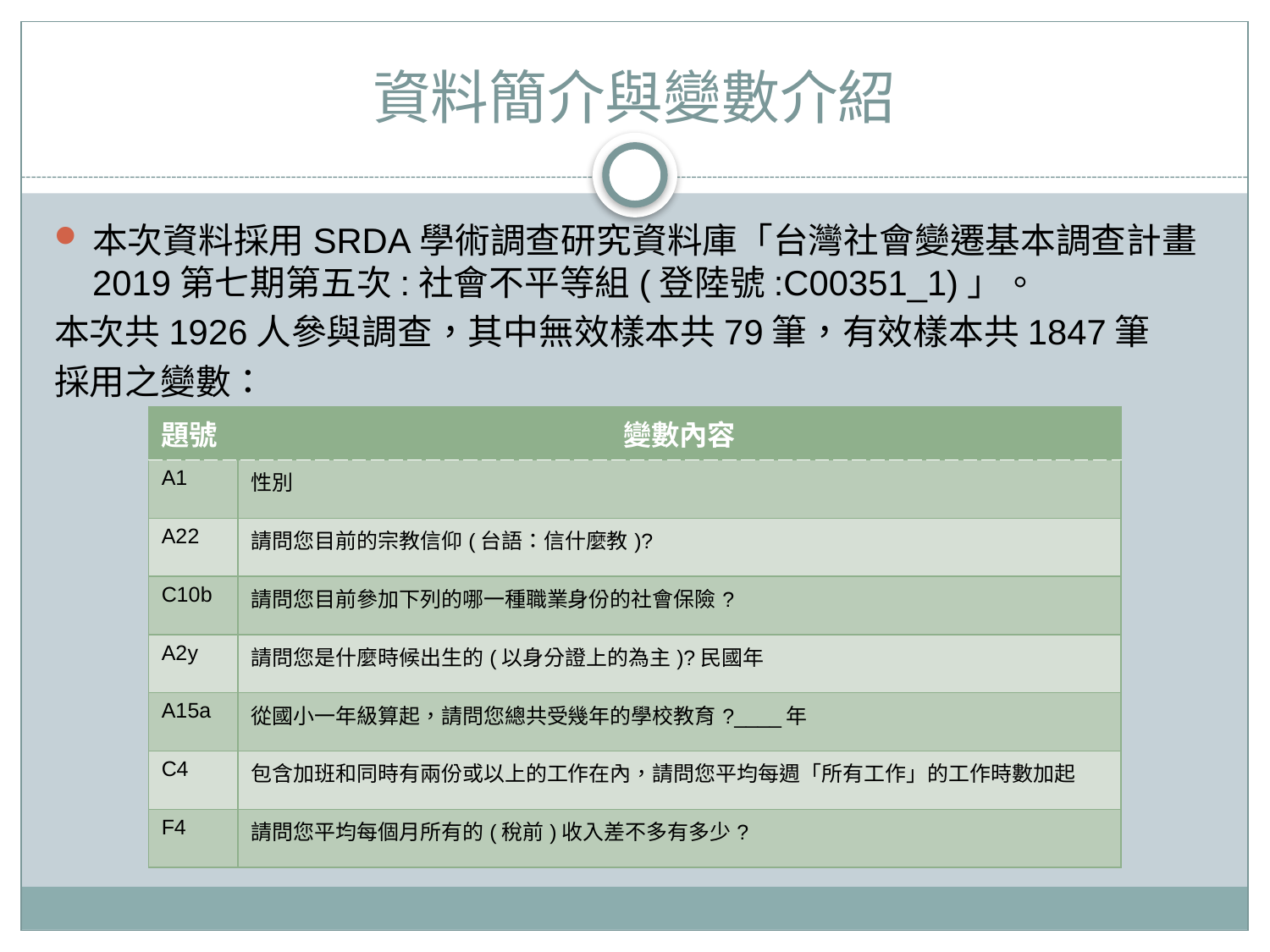

# 資料簡介與變數介紹
本次資料採用SRDA學術調查研究資料庫「台灣社會變遷基本調查計畫2019第七期第五次:社會不平等組(登陸號:C00351_1)」。
本次共1926人參與調查，其中無效樣本共79筆，有效樣本共1847筆
採用之變數：

| 題號 | 變數內容 |
| --- | --- |
| A1 | 性別 |
| A22 | 請問您目前的宗教信仰(台語：信什麼教)? |
| C10b | 請問您目前參加下列的哪一種職業身份的社會保險? |
| A2y | 請問您是什麼時候出生的(以身分證上的為主)?民國年 |
| A15a | 從國小一年級算起，請問您總共受幾年的學校教育?\_\_\_\_年 |
| C4 | 包含加班和同時有兩份或以上的工作在內，請問您平均每週「所有工作」的工作時數加起 |
| F4 | 請問您平均每個月所有的(稅前)收入差不多有多少? |